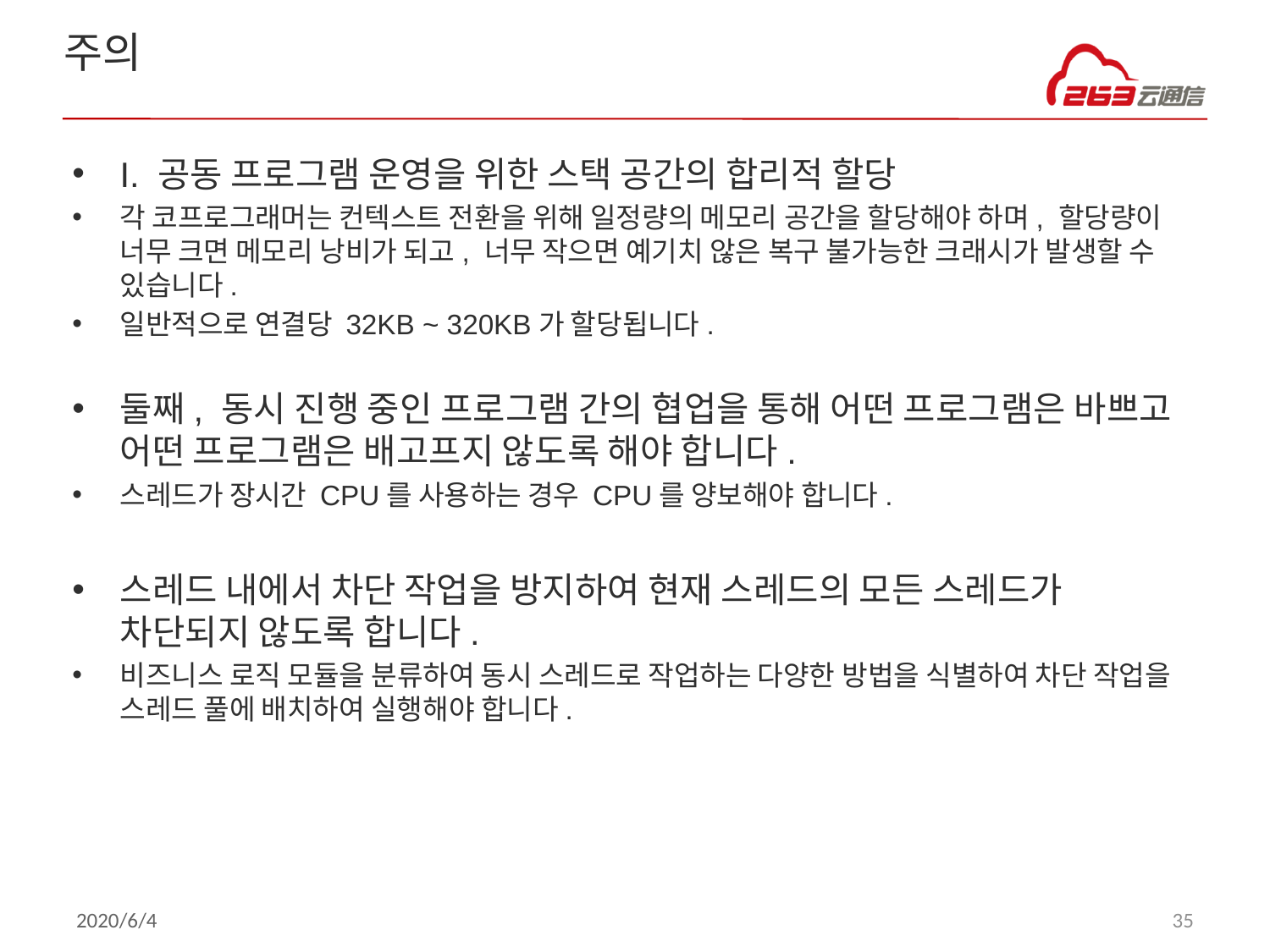

# 주의
I. 공동 프로그램 운영을 위한 스택 공간의 합리적 할당
각 코프로그래머는 컨텍스트 전환을 위해 일정량의 메모리 공간을 할당해야 하며, 할당량이 너무 크면 메모리 낭비가 되고, 너무 작으면 예기치 않은 복구 불가능한 크래시가 발생할 수 있습니다.
일반적으로 연결당 32KB ~ 320KB가 할당됩니다.

둘째, 동시 진행 중인 프로그램 간의 협업을 통해 어떤 프로그램은 바쁘고 어떤 프로그램은 배고프지 않도록 해야 합니다.
스레드가 장시간 CPU를 사용하는 경우 CPU를 양보해야 합니다.

스레드 내에서 차단 작업을 방지하여 현재 스레드의 모든 스레드가 차단되지 않도록 합니다.
비즈니스 로직 모듈을 분류하여 동시 스레드로 작업하는 다양한 방법을 식별하여 차단 작업을 스레드 풀에 배치하여 실행해야 합니다.